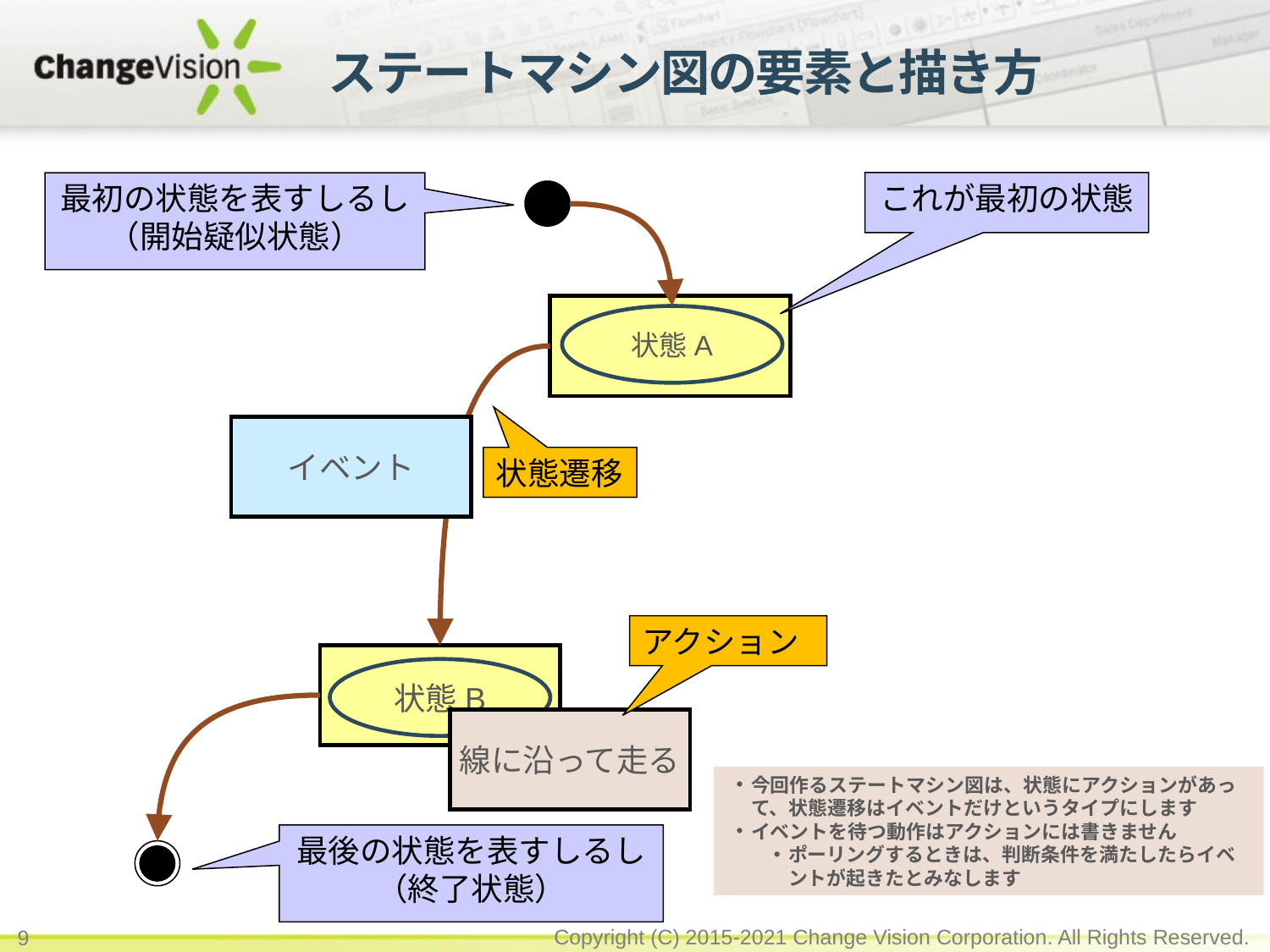

# ステートマシン図の要素と描き方
これが最初の状態
最初の状態を表すしるし
（開始疑似状態）

状態A
イベント
状態遷移
アクション

状態B
線に沿って走る
今回作るステートマシン図は、状態にアクションがあって、状態遷移はイベントだけというタイプにします
イベントを待つ動作はアクションには書きません
ポーリングするときは、判断条件を満たしたらイベントが起きたとみなします
最後の状態を表すしるし（終了状態）

9
Copyright (C) 2015-2021 Change Vision Corporation. All Rights Reserved.